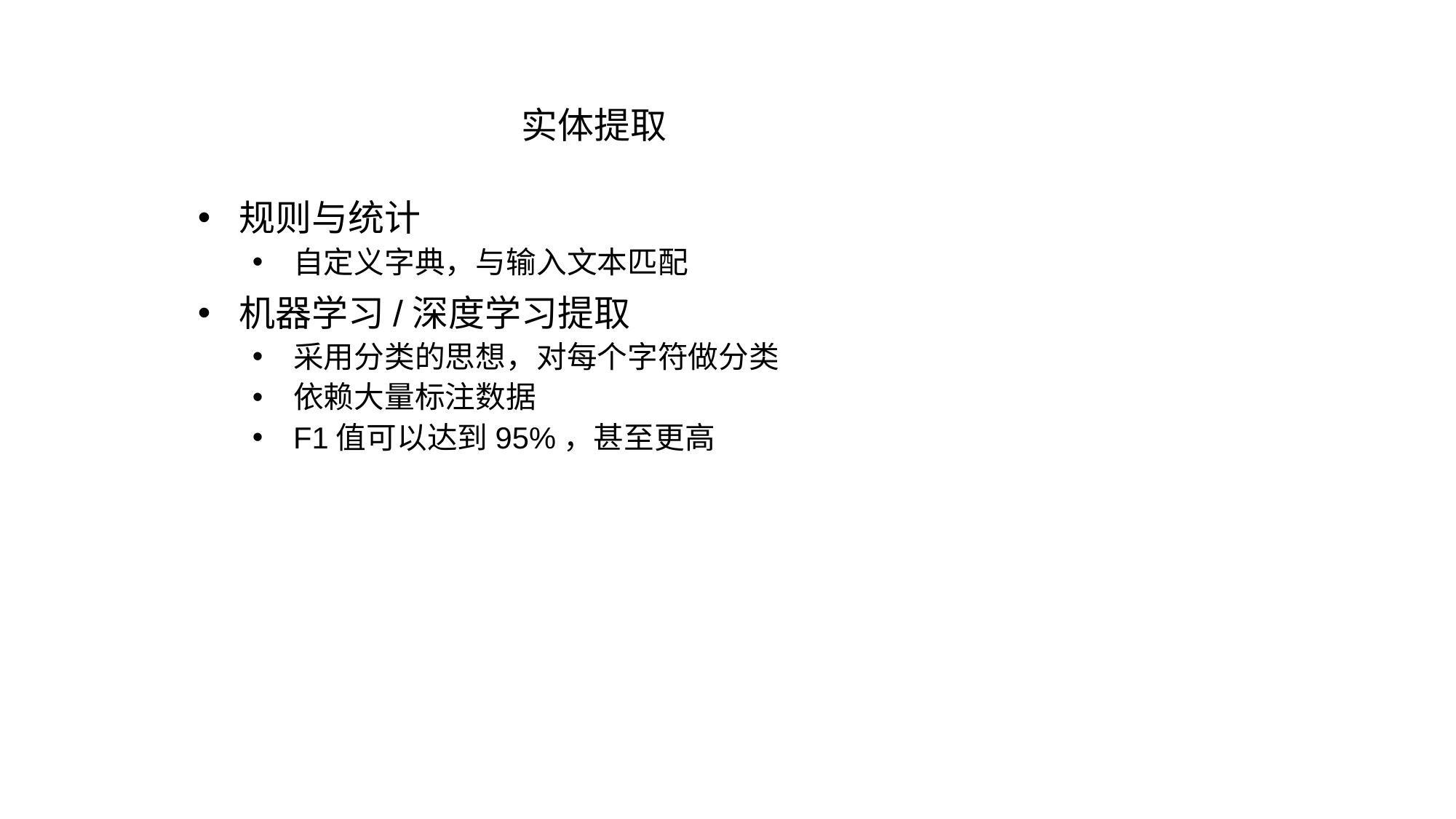

实体提取

规则与统计
自定义字典，与输入文本匹配
机器学习/深度学习提取
采用分类的思想，对每个字符做分类
依赖大量标注数据
F1值可以达到95%，甚至更高